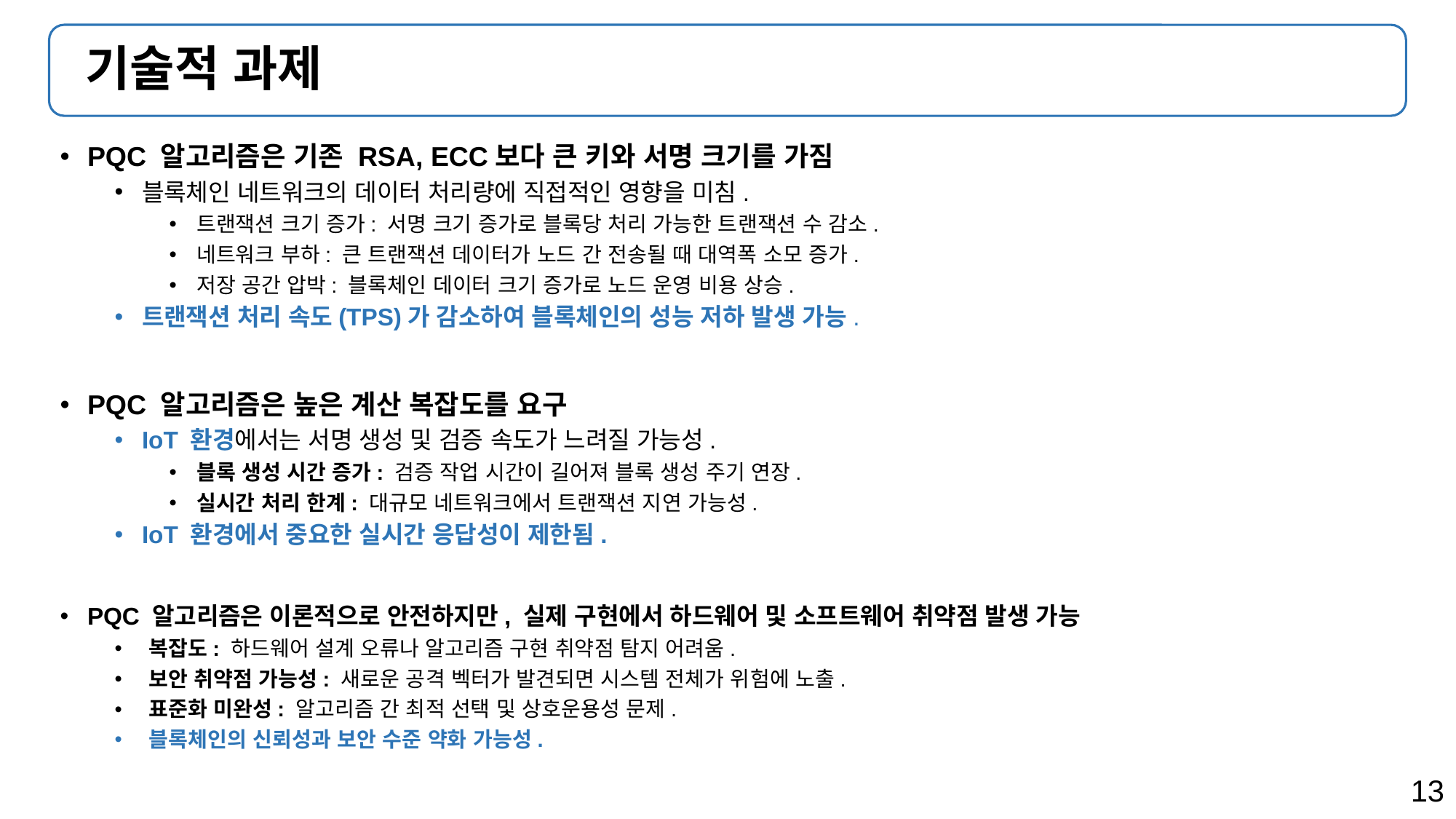

# 기술적 과제
PQC 알고리즘은 기존 RSA, ECC보다 큰 키와 서명 크기를 가짐
블록체인 네트워크의 데이터 처리량에 직접적인 영향을 미침.
트랜잭션 크기 증가: 서명 크기 증가로 블록당 처리 가능한 트랜잭션 수 감소.
네트워크 부하: 큰 트랜잭션 데이터가 노드 간 전송될 때 대역폭 소모 증가.
저장 공간 압박: 블록체인 데이터 크기 증가로 노드 운영 비용 상승.
트랜잭션 처리 속도(TPS)가 감소하여 블록체인의 성능 저하 발생 가능.

PQC 알고리즘은 높은 계산 복잡도를 요구
IoT 환경에서는 서명 생성 및 검증 속도가 느려질 가능성.
블록 생성 시간 증가: 검증 작업 시간이 길어져 블록 생성 주기 연장.
실시간 처리 한계: 대규모 네트워크에서 트랜잭션 지연 가능성.
IoT 환경에서 중요한 실시간 응답성이 제한됨.

PQC 알고리즘은 이론적으로 안전하지만, 실제 구현에서 하드웨어 및 소프트웨어 취약점 발생 가능
복잡도: 하드웨어 설계 오류나 알고리즘 구현 취약점 탐지 어려움.
보안 취약점 가능성: 새로운 공격 벡터가 발견되면 시스템 전체가 위험에 노출.
표준화 미완성: 알고리즘 간 최적 선택 및 상호운용성 문제.
블록체인의 신뢰성과 보안 수준 약화 가능성.